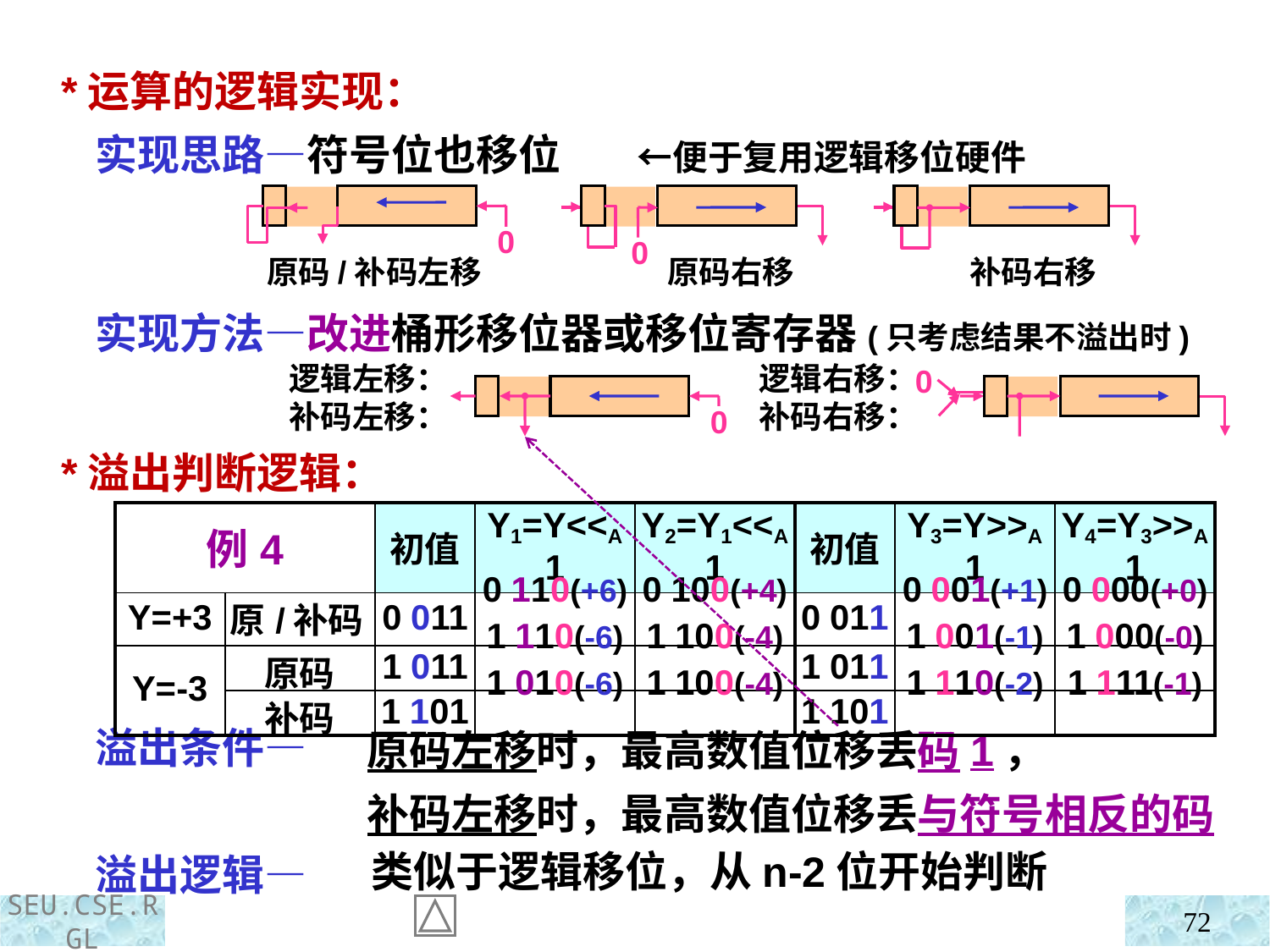

*运算的逻辑实现：
     实现思路—符号位也移位        ←便于复用逻辑移位硬件

0
0
原码/补码左移
原码右移
补码右移
     实现方法—改进桶形移位器或移位寄存器(只考虑结果不溢出时)
逻辑左移：
补码左移：
逻辑右移：
补码右移：
0

0
  *溢出判断逻辑：

     溢出条件—

     溢出逻辑—
| 例4 |  | 初值 | Y1=Y<<A1 | Y2=Y1<<A1 | 初值 | Y3=Y>>A1 | Y4=Y3>>A1 |
| --- | --- | --- | --- | --- | --- | --- | --- |
| Y=+3 | 原/补码 | 0 011 |  |  | 0 011 |  |  |
| Y=-3 | 原码 | 1 011 |  |  | 1 011 |  |  |
|  | 补码 | 1 101 |  |  | 1 101 |  |  |
0 110(+6)
1 110(-6)
1 010(-6)
0 100(+4)
1 100(-4)
1 100(-4)
0 001(+1)
1 001(-1)
1 110(-2)
0 000(+0)
1 000(-0)
1 111(-1)
原码左移时，最高数值位移丢码1，
补码左移时，最高数值位移丢与符号相反的码
类似于逻辑移位，从n-2位开始判断
72